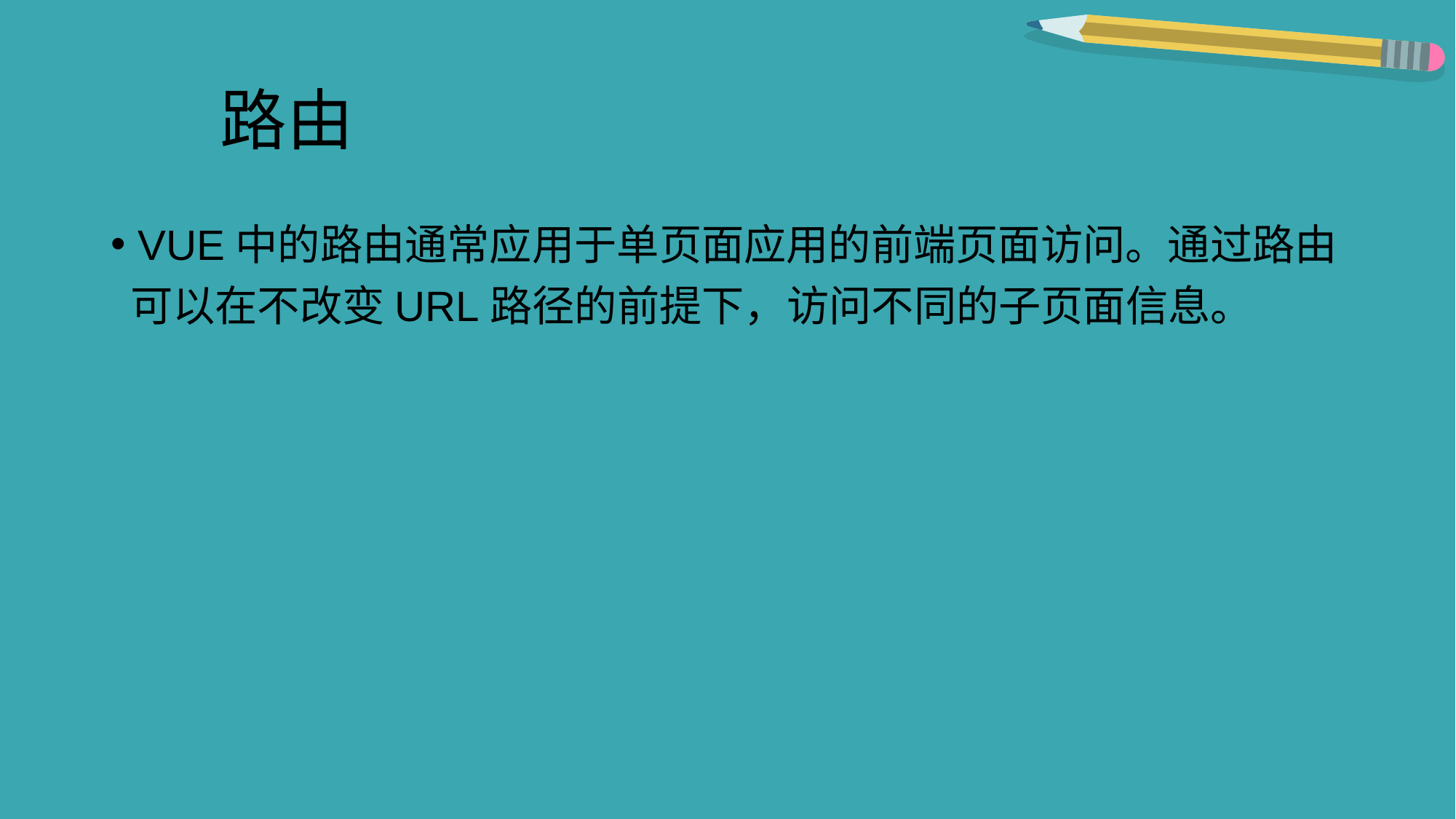

# 路由
VUE中的路由通常应用于单页面应用的前端页面访问。通过路由
 可以在不改变URL路径的前提下，访问不同的子页面信息。